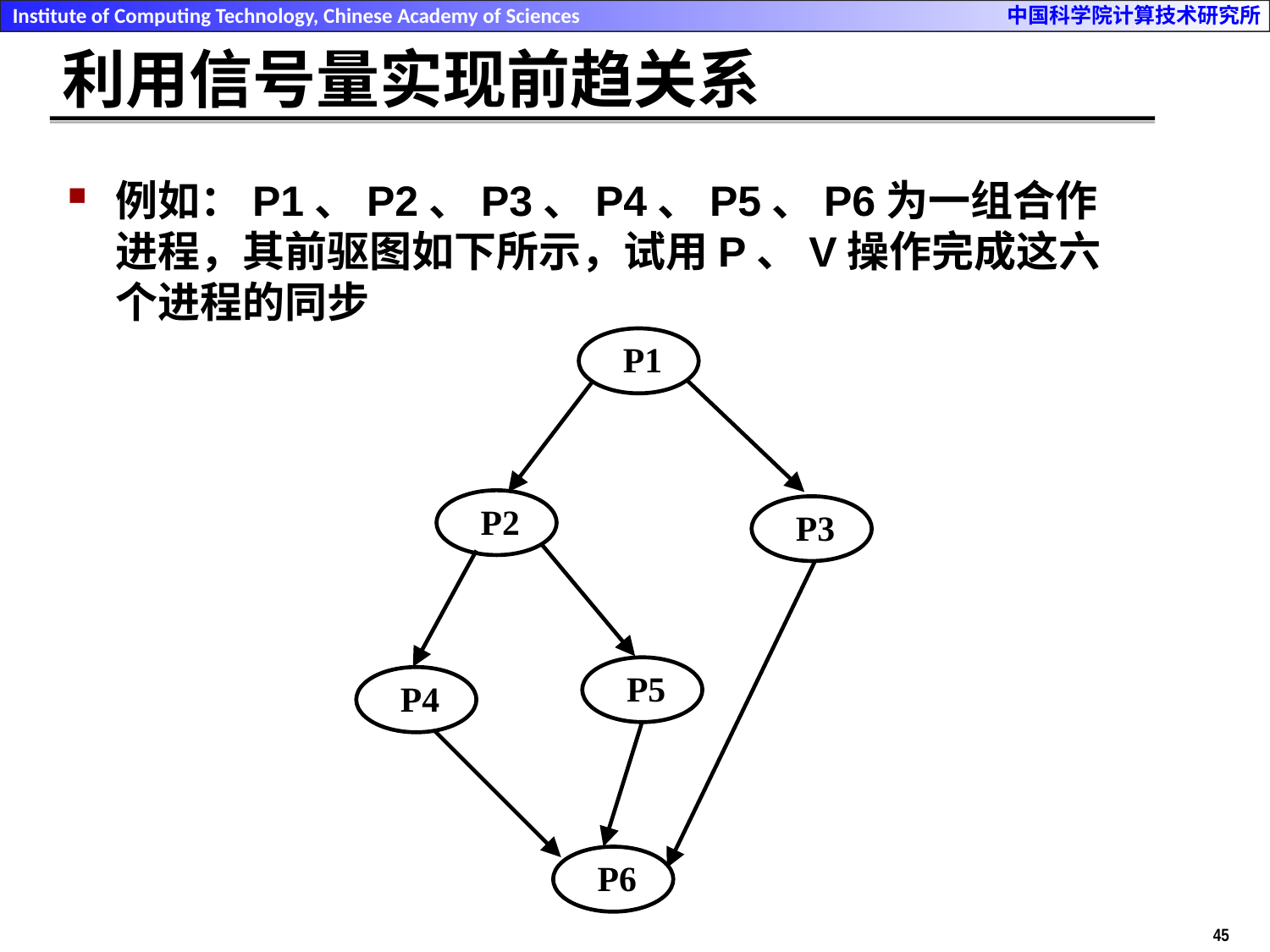

# 利用信号量实现前趋关系
例如：P1、P2、P3、P4、P5、P6为一组合作进程，其前驱图如下所示，试用P、V操作完成这六个进程的同步
   P1

   P2
   P3

   P5
   P4

   P6